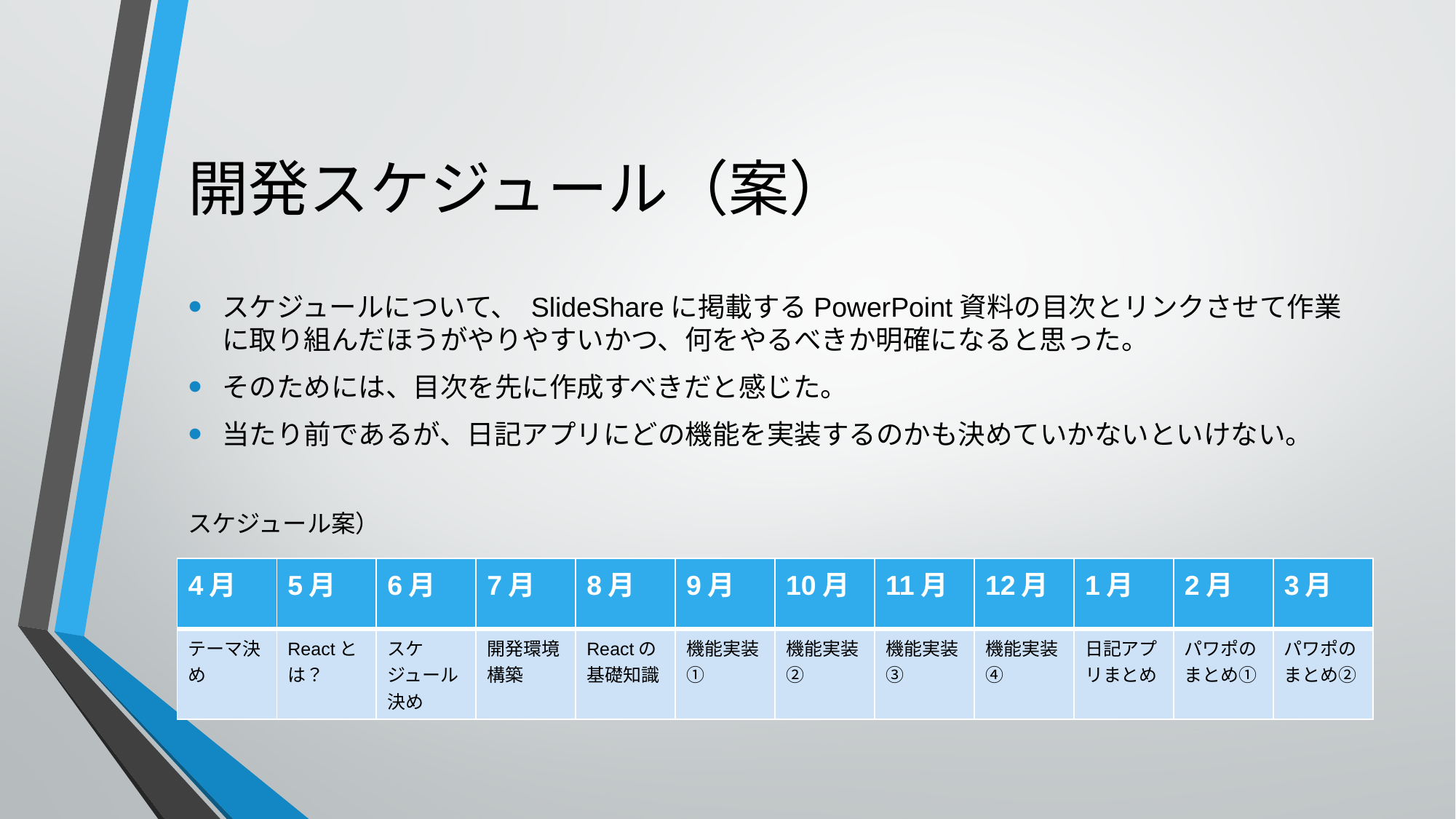

# 開発スケジュール（案）
スケジュールについて、 SlideShareに掲載するPowerPoint資料の目次とリンクさせて作業に取り組んだほうがやりやすいかつ、何をやるべきか明確になると思った。
そのためには、目次を先に作成すべきだと感じた。
当たり前であるが、日記アプリにどの機能を実装するのかも決めていかないといけない。
スケジュール案）
| 4月 | 5月 | 6月 | 7月 | 8月 | 9月 | 10月 | 11月 | 12月 | 1月 | 2月 | 3月 |
| --- | --- | --- | --- | --- | --- | --- | --- | --- | --- | --- | --- |
| テーマ決め | Reactとは？ | スケジュール決め | 開発環境構築 | Reactの基礎知識 | 機能実装① | 機能実装② | 機能実装③ | 機能実装④ | 日記アプリまとめ | パワポのまとめ① | パワポのまとめ② |